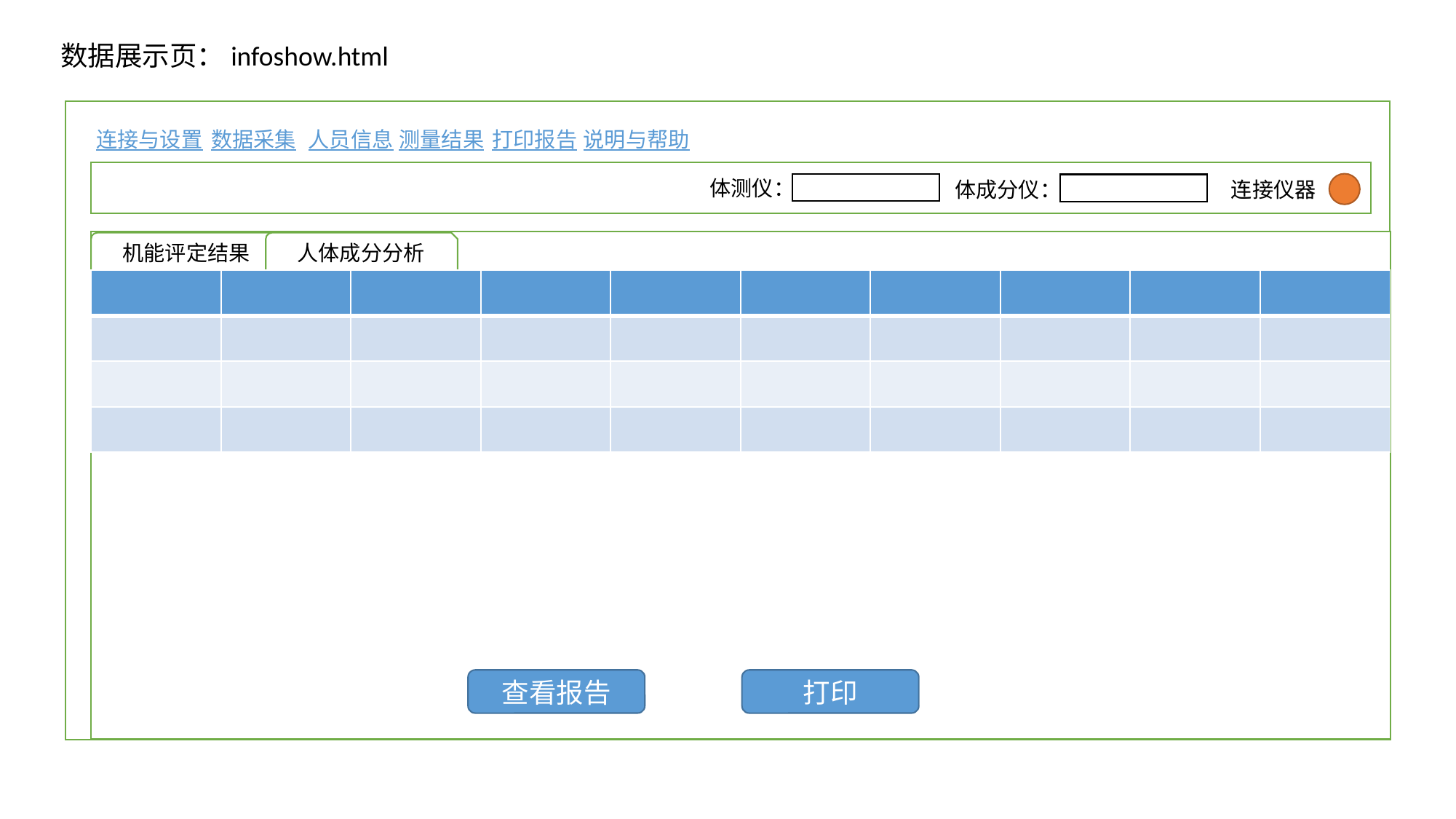

数据展示页：infoshow.html

连接与设置
数据采集
人员信息
测量结果
打印报告
说明与帮助

体测仪：
体成分仪：
连接仪器

机能评定结果
人体成分分析
|  |  |  |  |  |  |  |  |  |  |
| --- | --- | --- | --- | --- | --- | --- | --- | --- | --- |
|  |  |  |  |  |  |  |  |  |  |
|  |  |  |  |  |  |  |  |  |  |
|  |  |  |  |  |  |  |  |  |  |
查看报告
打印